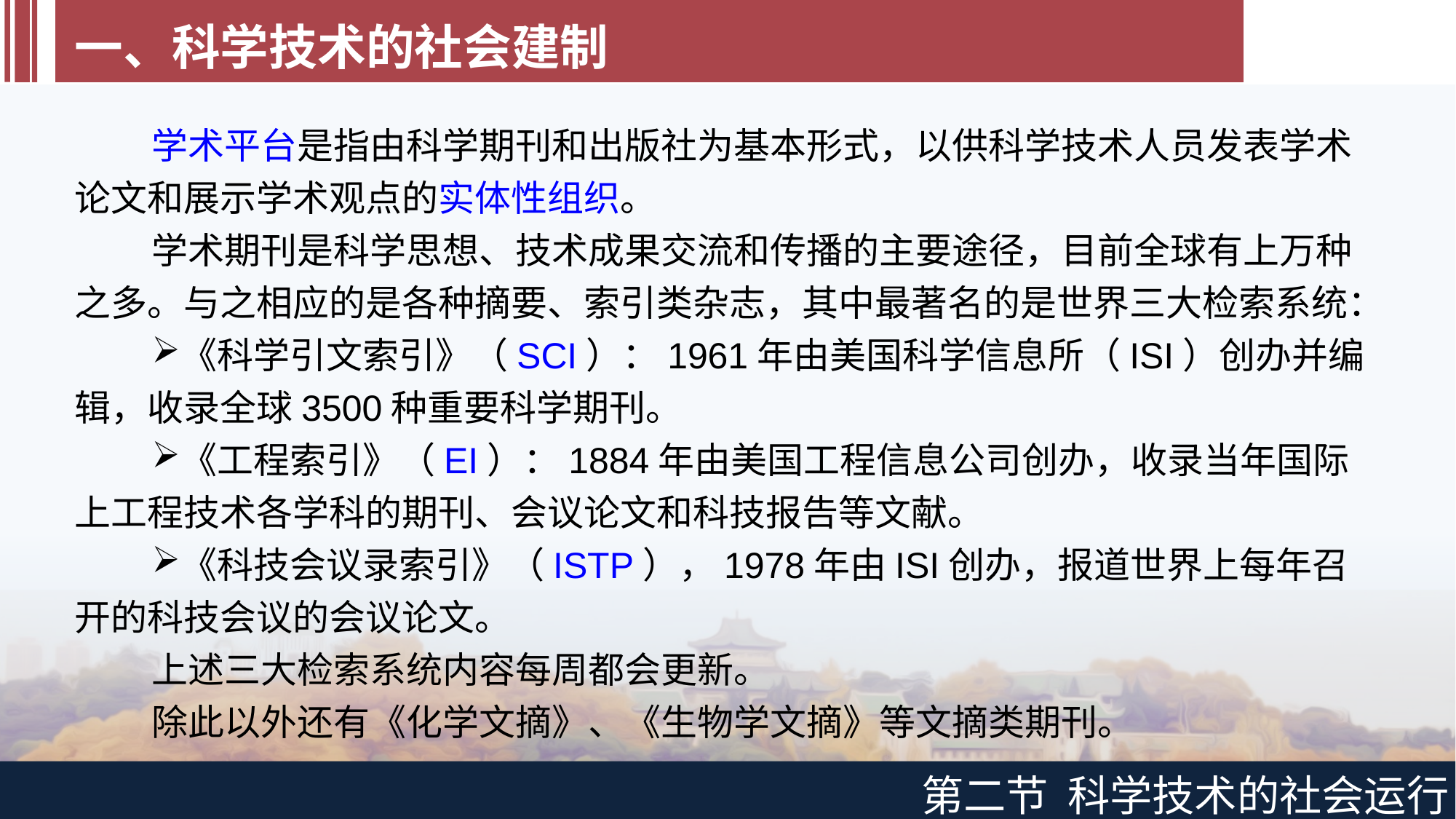

一、科学技术的社会建制
学术平台是指由科学期刊和出版社为基本形式，以供科学技术人员发表学术论文和展示学术观点的实体性组织。
学术期刊是科学思想、技术成果交流和传播的主要途径，目前全球有上万种之多。与之相应的是各种摘要、索引类杂志，其中最著名的是世界三大检索系统：
《科学引文索引》（SCI）：1961年由美国科学信息所（ISI）创办并编辑，收录全球3500种重要科学期刊。
《工程索引》（EI）：1884年由美国工程信息公司创办，收录当年国际上工程技术各学科的期刊、会议论文和科技报告等文献。
《科技会议录索引》（ISTP），1978年由ISI创办，报道世界上每年召开的科技会议的会议论文。
上述三大检索系统内容每周都会更新。
除此以外还有《化学文摘》、《生物学文摘》等文摘类期刊。
第二节  科学技术的社会运行